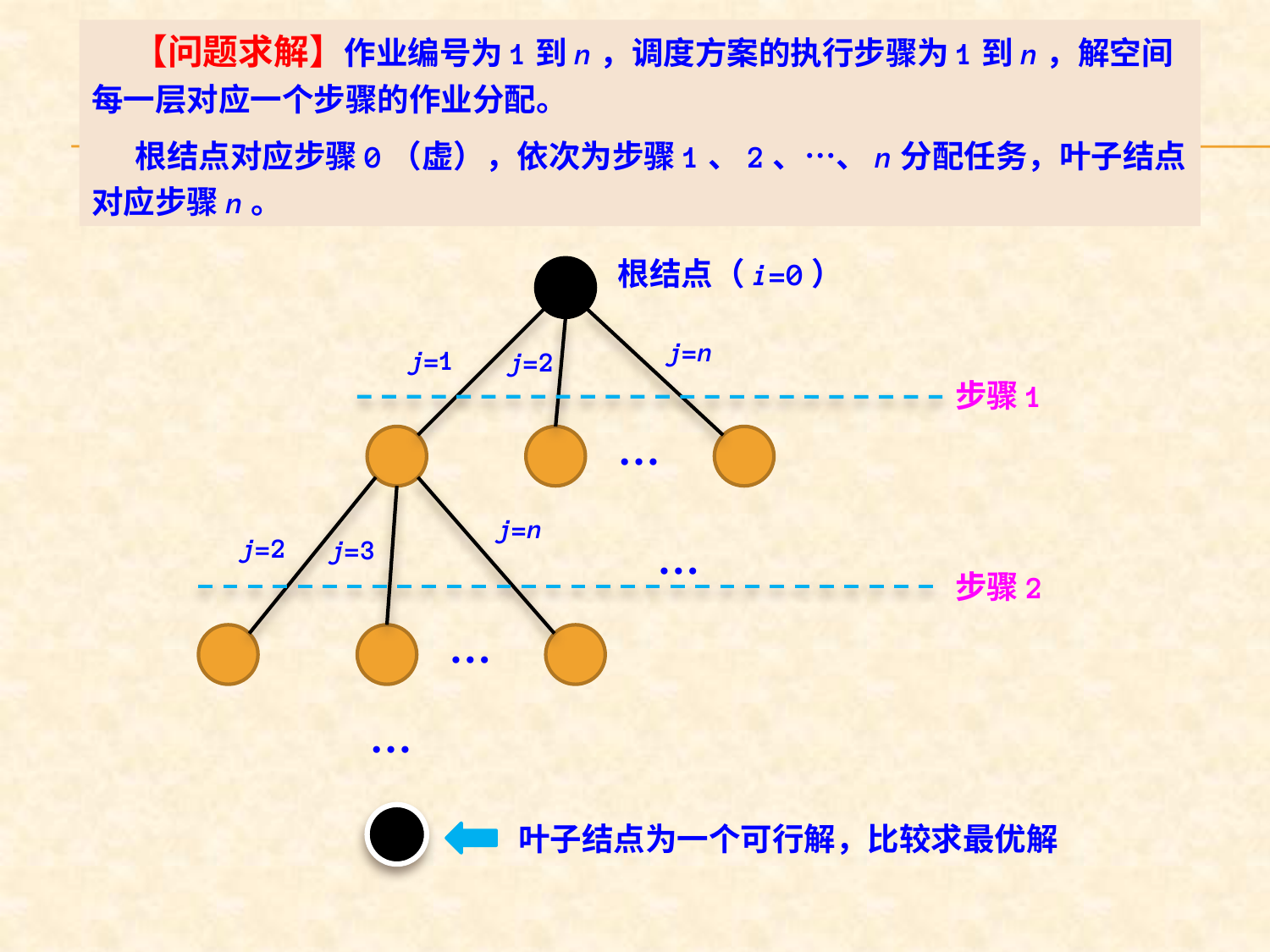

【问题求解】作业编号为1到n，调度方案的执行步骤为1到n，解空间每一层对应一个步骤的作业分配。
     根结点对应步骤0（虚），依次为步骤1、2、…、n分配任务，叶子结点对应步骤n。
根结点（i=0）

j=n
j=1
j=2
步骤1
…

j=n
j=2
…
j=3
步骤2
…

…

叶子结点为一个可行解，比较求最优解